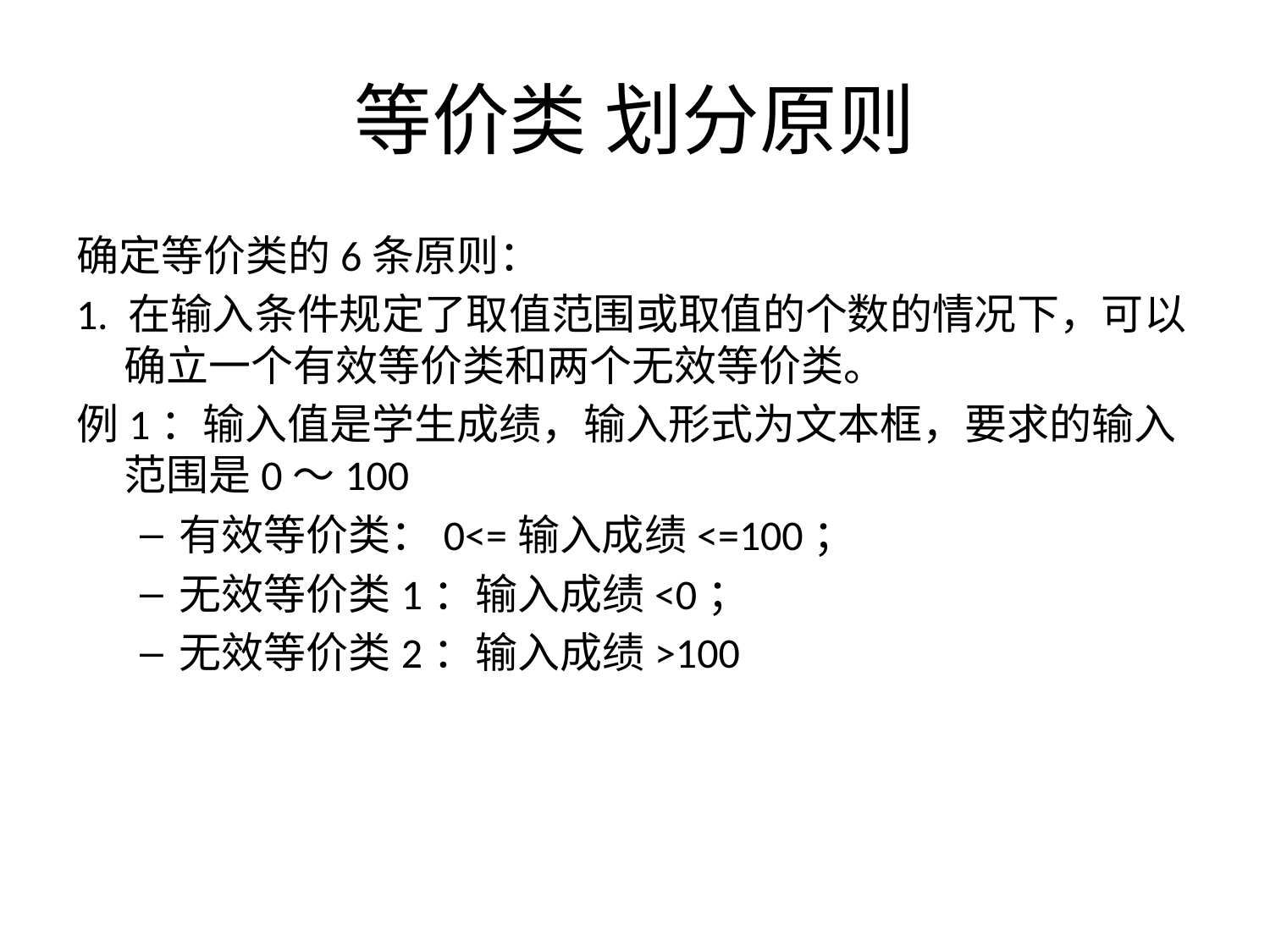

# 等价类 划分原则
确定等价类的6条原则：
1. 在输入条件规定了取值范围或取值的个数的情况下，可以确立一个有效等价类和两个无效等价类。
例1：输入值是学生成绩，输入形式为文本框，要求的输入范围是0～100
有效等价类：0<=输入成绩<=100；
无效等价类1：输入成绩<0；
无效等价类2：输入成绩>100